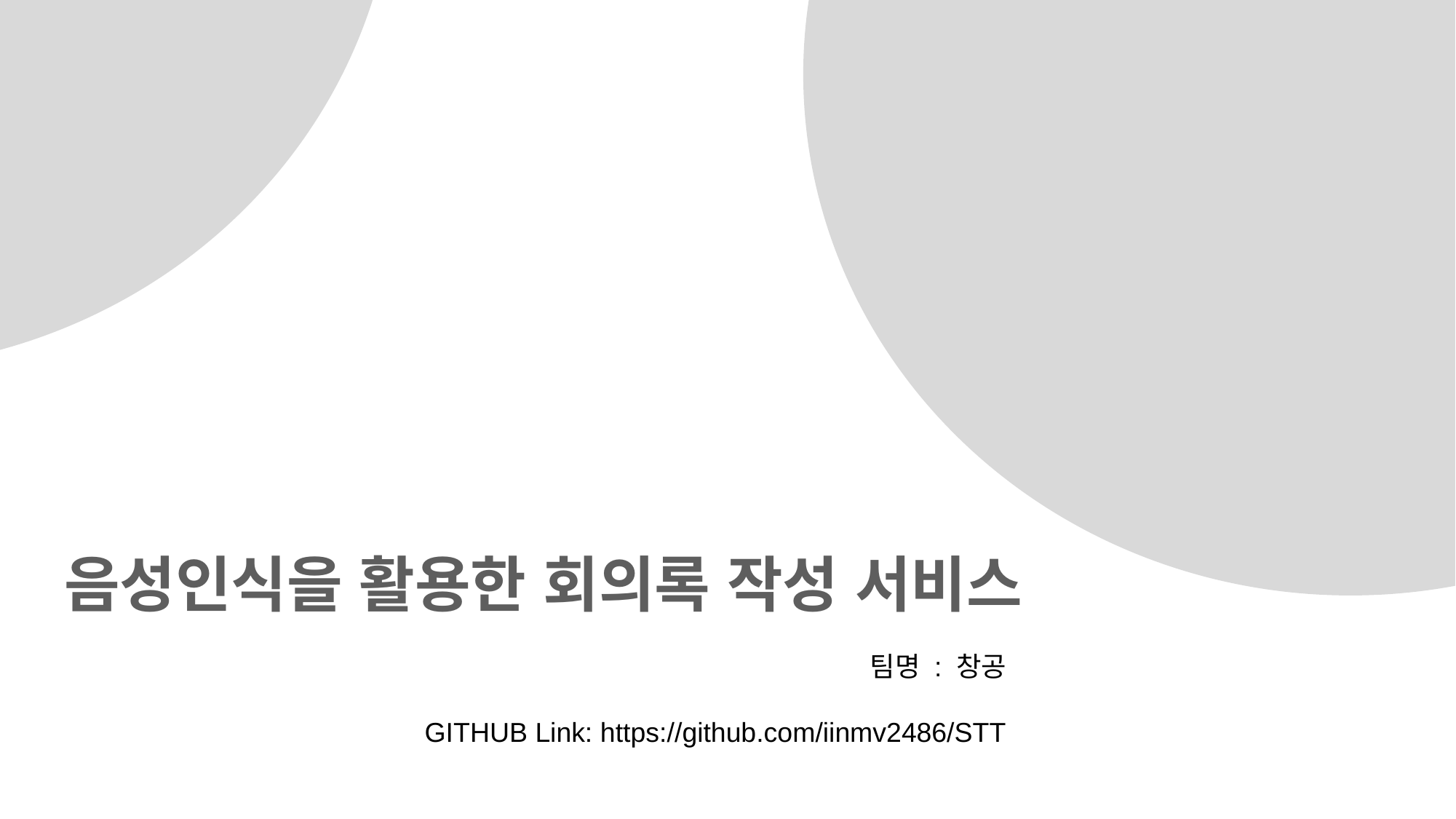

음성인식을 활용한 회의록 작성 서비스
팀명 : 창공

GITHUB Link: https://github.com/iinmv2486/STT